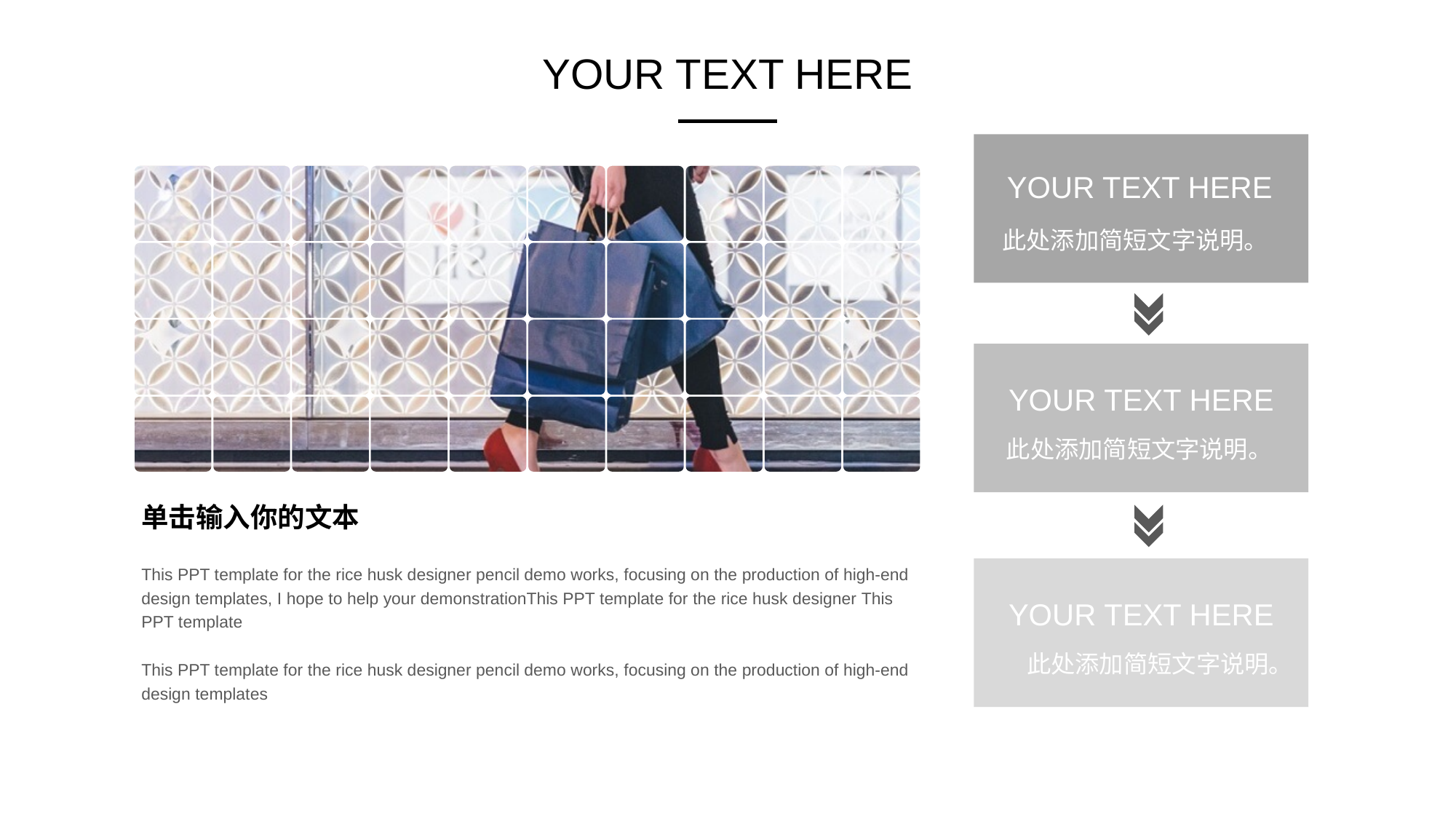

YOUR TEXT HERE

YOUR TEXT HERE
此处添加简短文字说明。

YOUR TEXT HERE
此处添加简短文字说明。
单击输入你的文本

This PPT template for the rice husk designer pencil demo works, focusing on the production of high-end design templates, I hope to help your demonstrationThis PPT template for the rice husk designer This PPT template

This PPT template for the rice husk designer pencil demo works, focusing on the production of high-end design templates

YOUR TEXT HERE
此处添加简短文字说明。